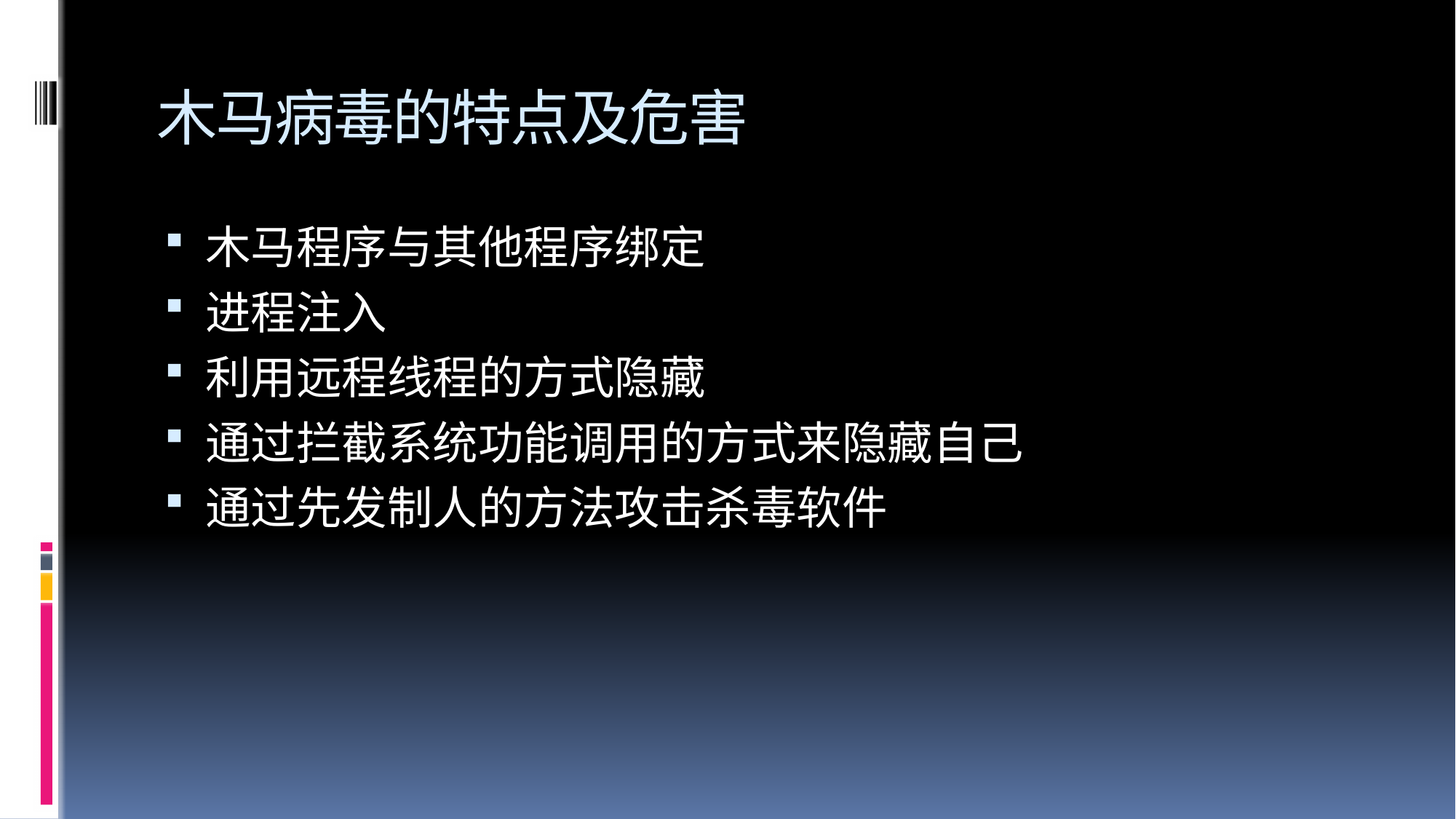

# 木马病毒的特点及危害
木马程序与其他程序绑定
进程注入
利用远程线程的方式隐藏
通过拦截系统功能调用的方式来隐藏自己
通过先发制人的方法攻击杀毒软件